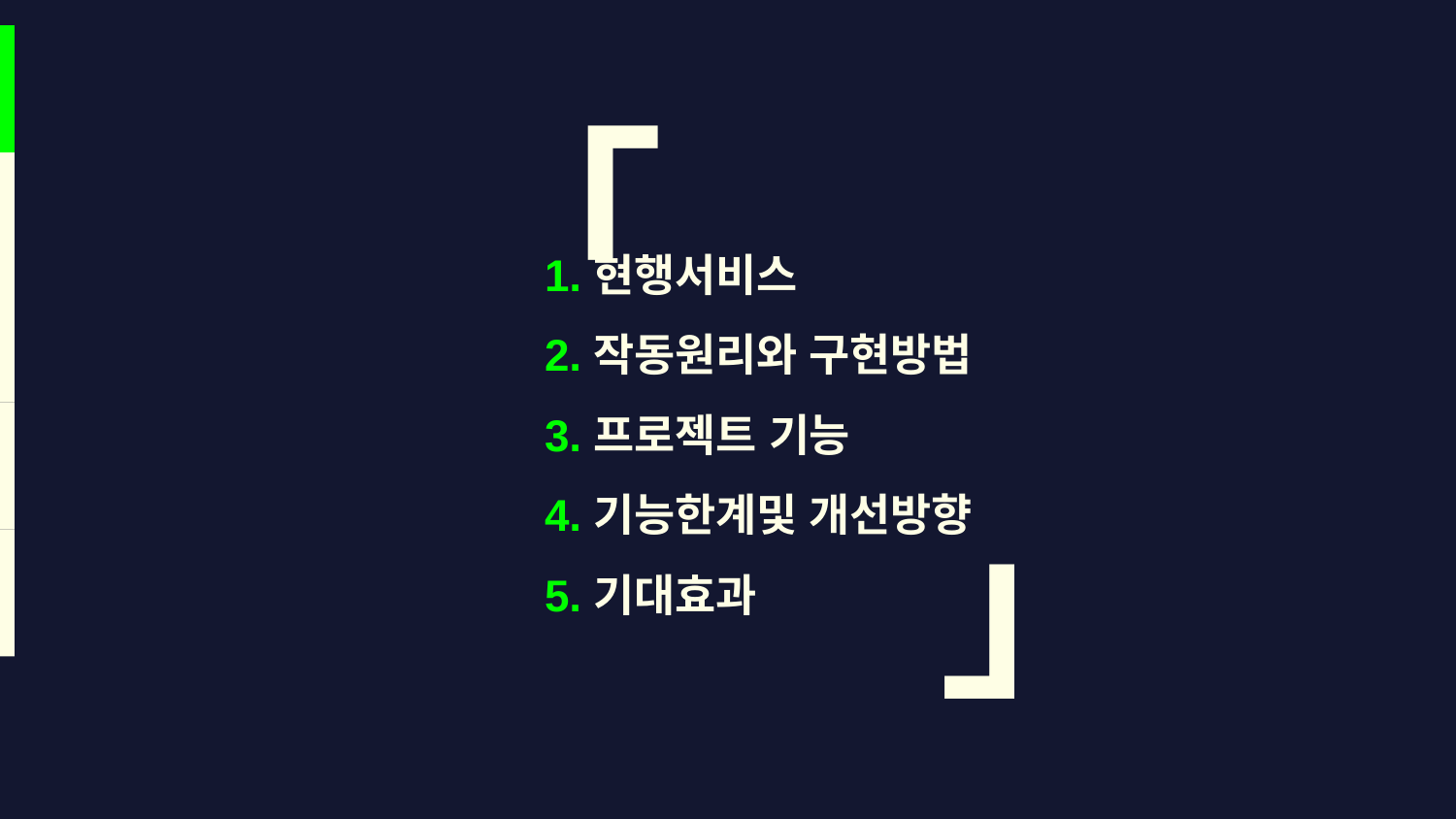

「

현행서비스
작동원리와 구현방법
프로젝트 기능
기능한계및 개선방향
기대효과
」